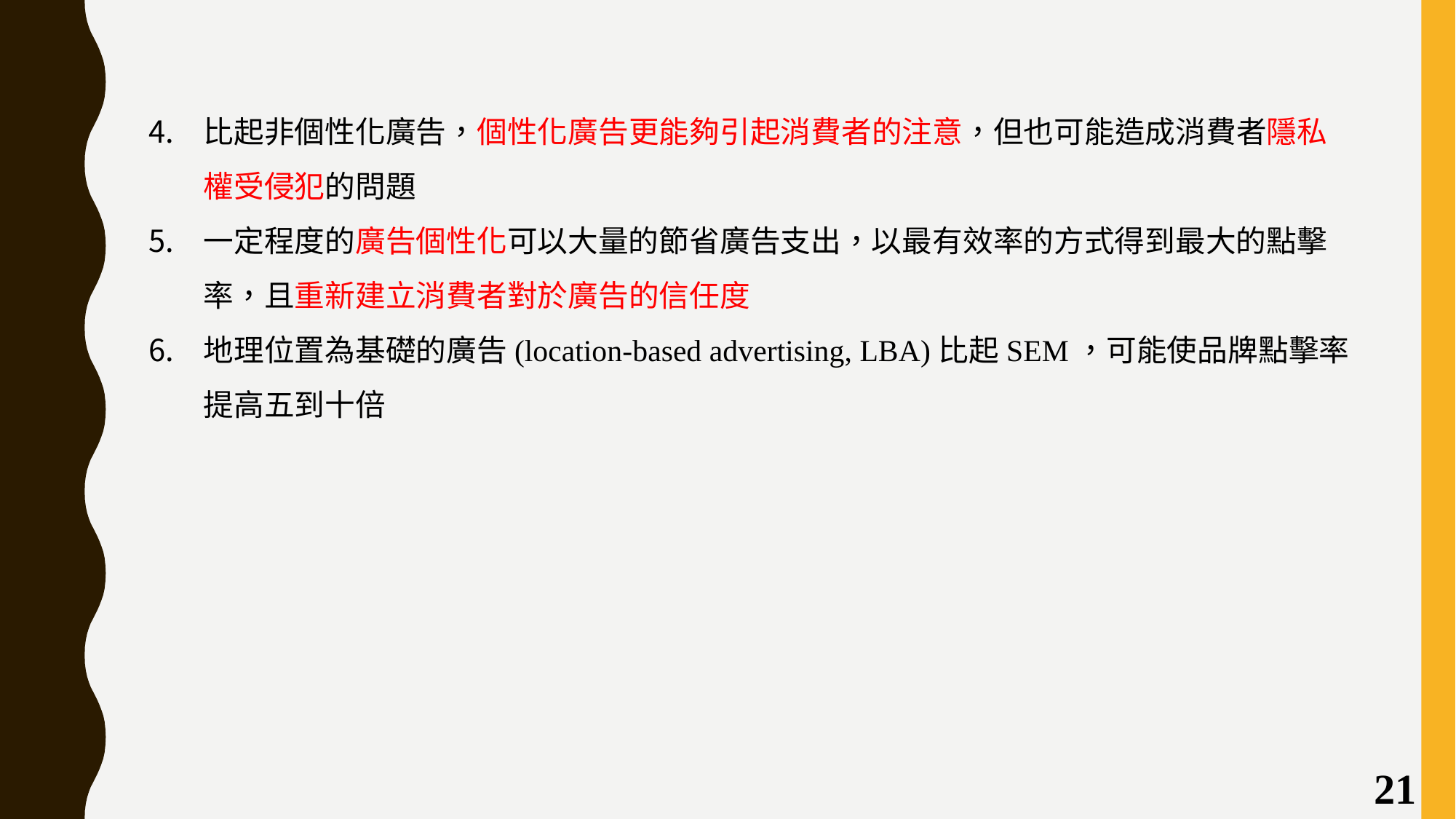

比起非個性化廣告，個性化廣告更能夠引起消費者的注意，但也可能造成消費者隱私權受侵犯的問題
一定程度的廣告個性化可以大量的節省廣告支出，以最有效率的方式得到最大的點擊率，且重新建立消費者對於廣告的信任度
地理位置為基礎的廣告(location-based advertising, LBA)比起SEM，可能使品牌點擊率提高五到十倍

21